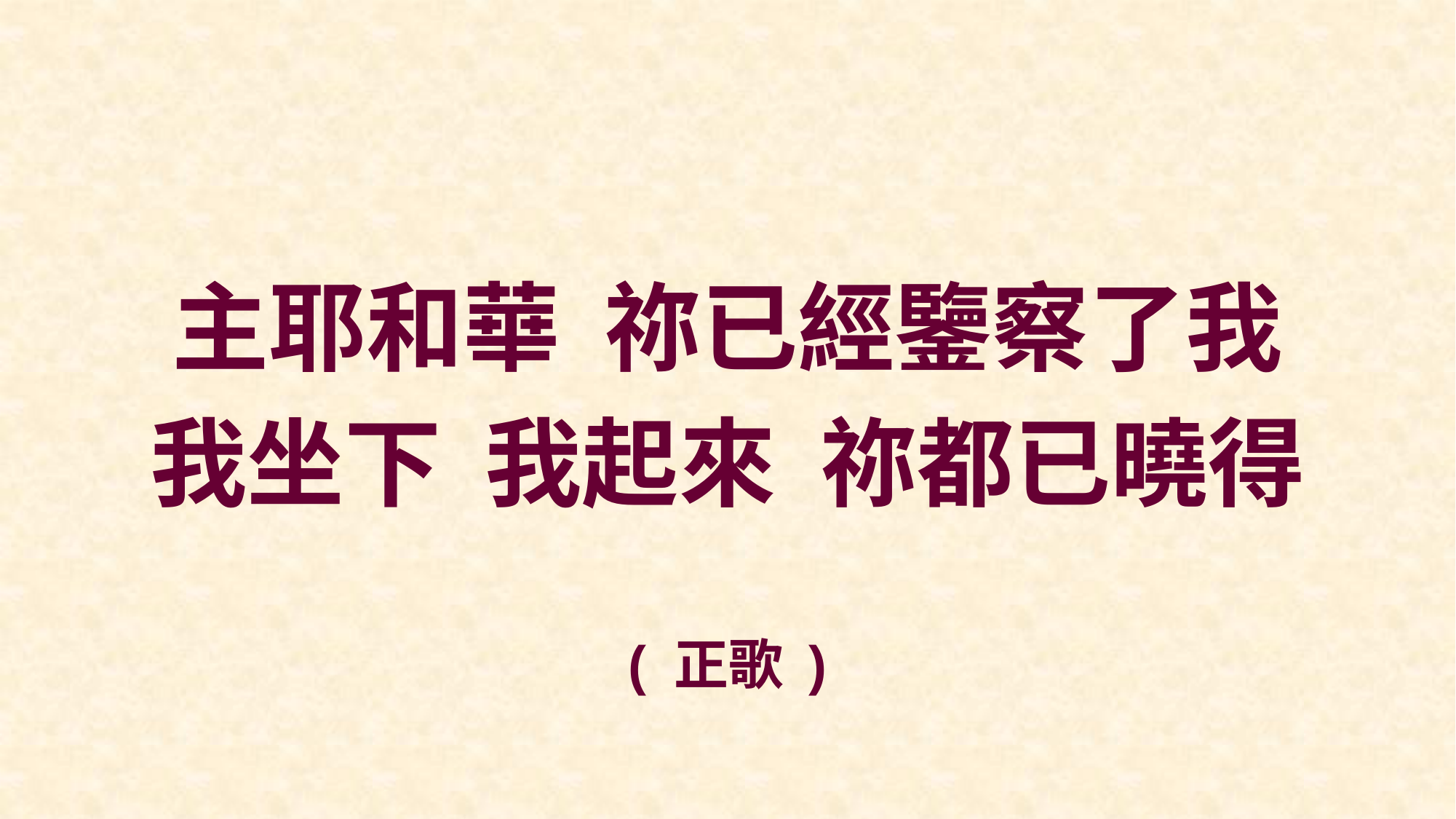

主耶和華  祢已經鑒察了我
我坐下  我起來  祢都已曉得
( 正歌 )